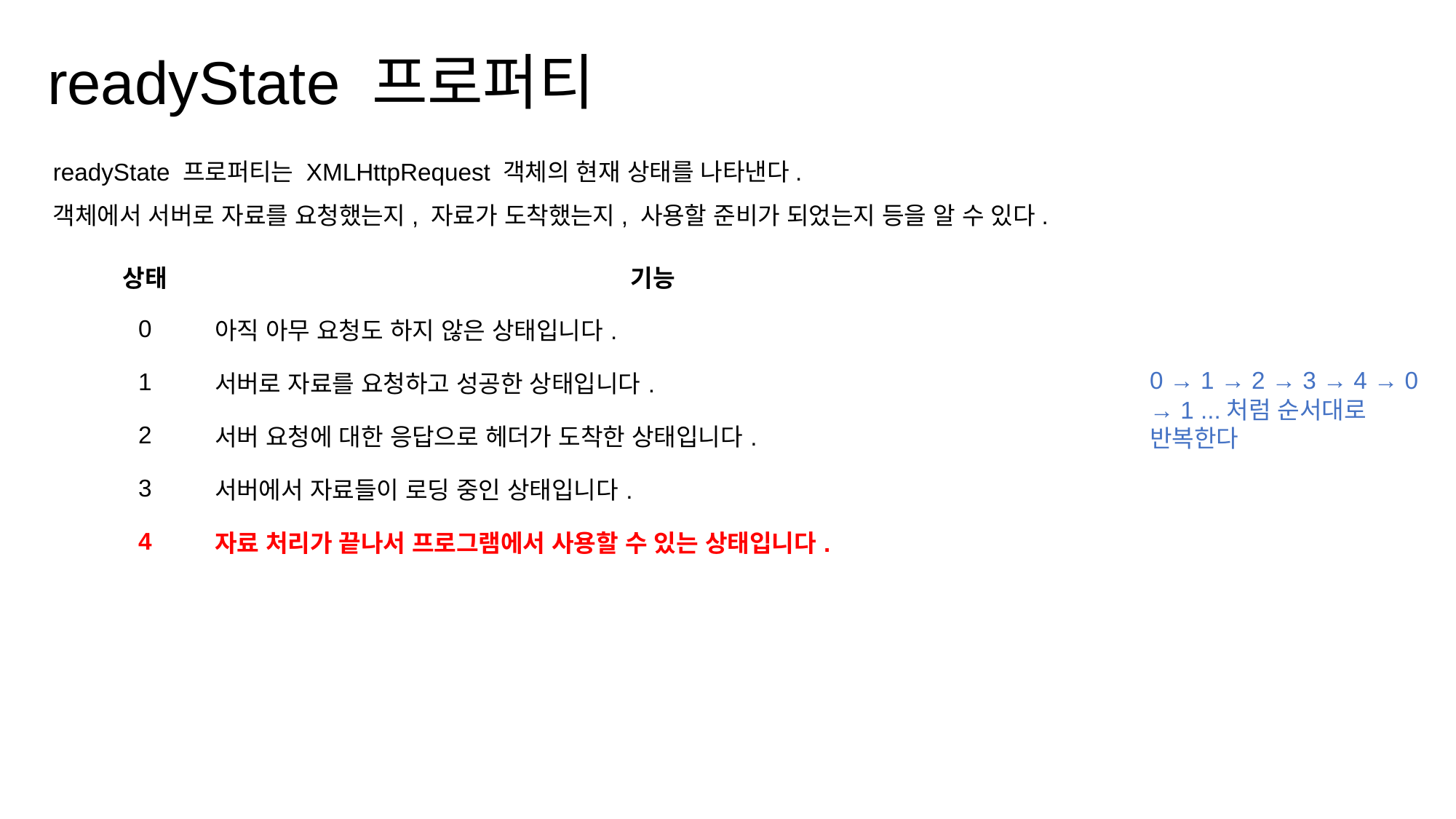

readyState 프로퍼티
readyState 프로퍼티는 XMLHttpRequest 객체의 현재 상태를 나타낸다.
객체에서 서버로 자료를 요청했는지, 자료가 도착했는지, 사용할 준비가 되었는지 등을 알 수 있다.
| 상태 | 기능 |
| --- | --- |
| 0 | 아직 아무 요청도 하지 않은 상태입니다. |
| 1 | 서버로 자료를 요청하고 성공한 상태입니다. |
| 2 | 서버 요청에 대한 응답으로 헤더가 도착한 상태입니다. |
| 3 | 서버에서 자료들이 로딩 중인 상태입니다. |
| 4 | 자료 처리가 끝나서 프로그램에서 사용할 수 있는 상태입니다. |
0 → 1 → 2 → 3 → 4 → 0 → 1 ...처럼 순서대로 반복한다